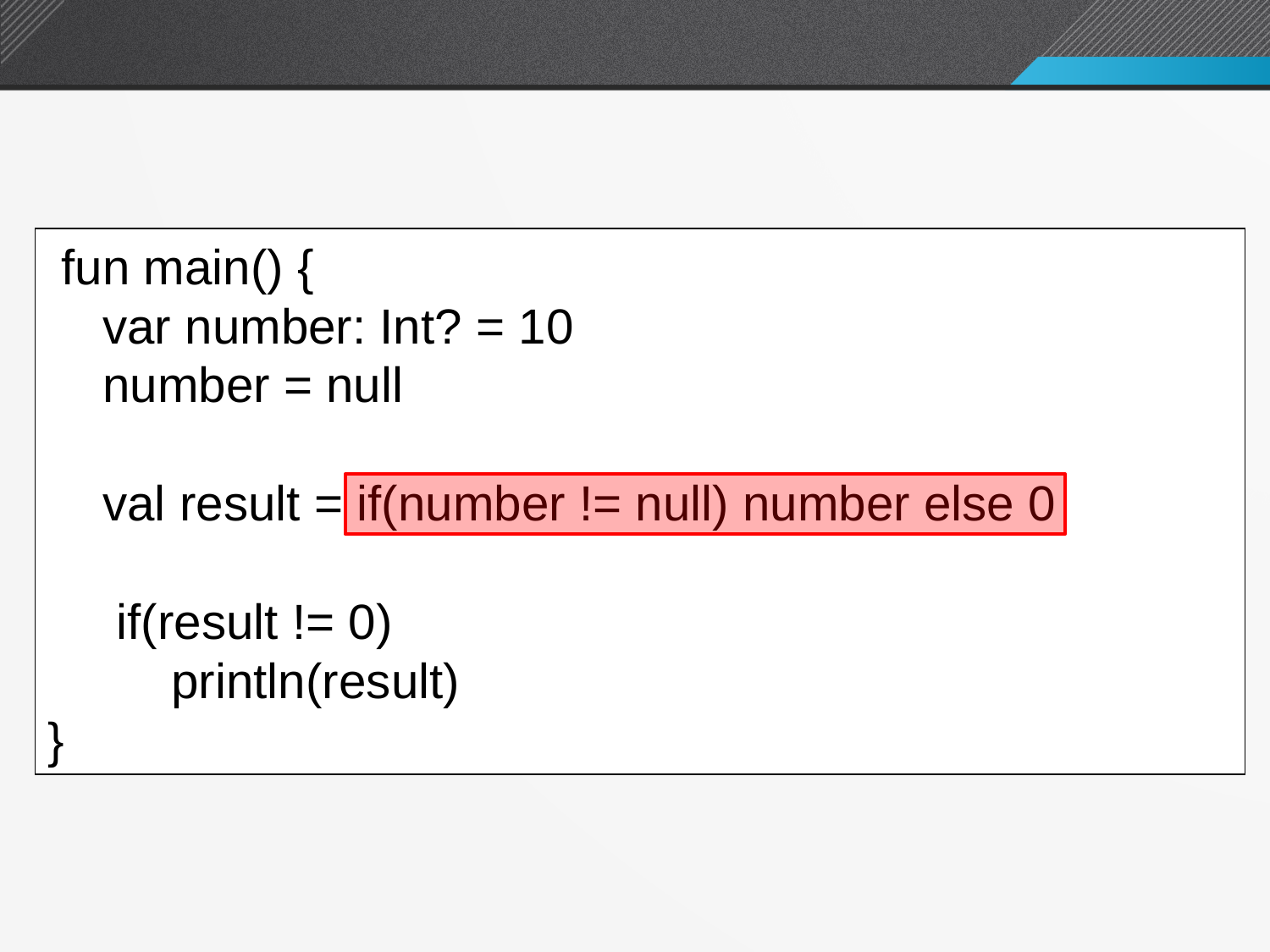

조건식을 이용한 null 검사
 fun main() {
    var number: Int? = 10
    number = null

    val result = if(number != null) number else 0

     if(result != 0)
         println(result)
}